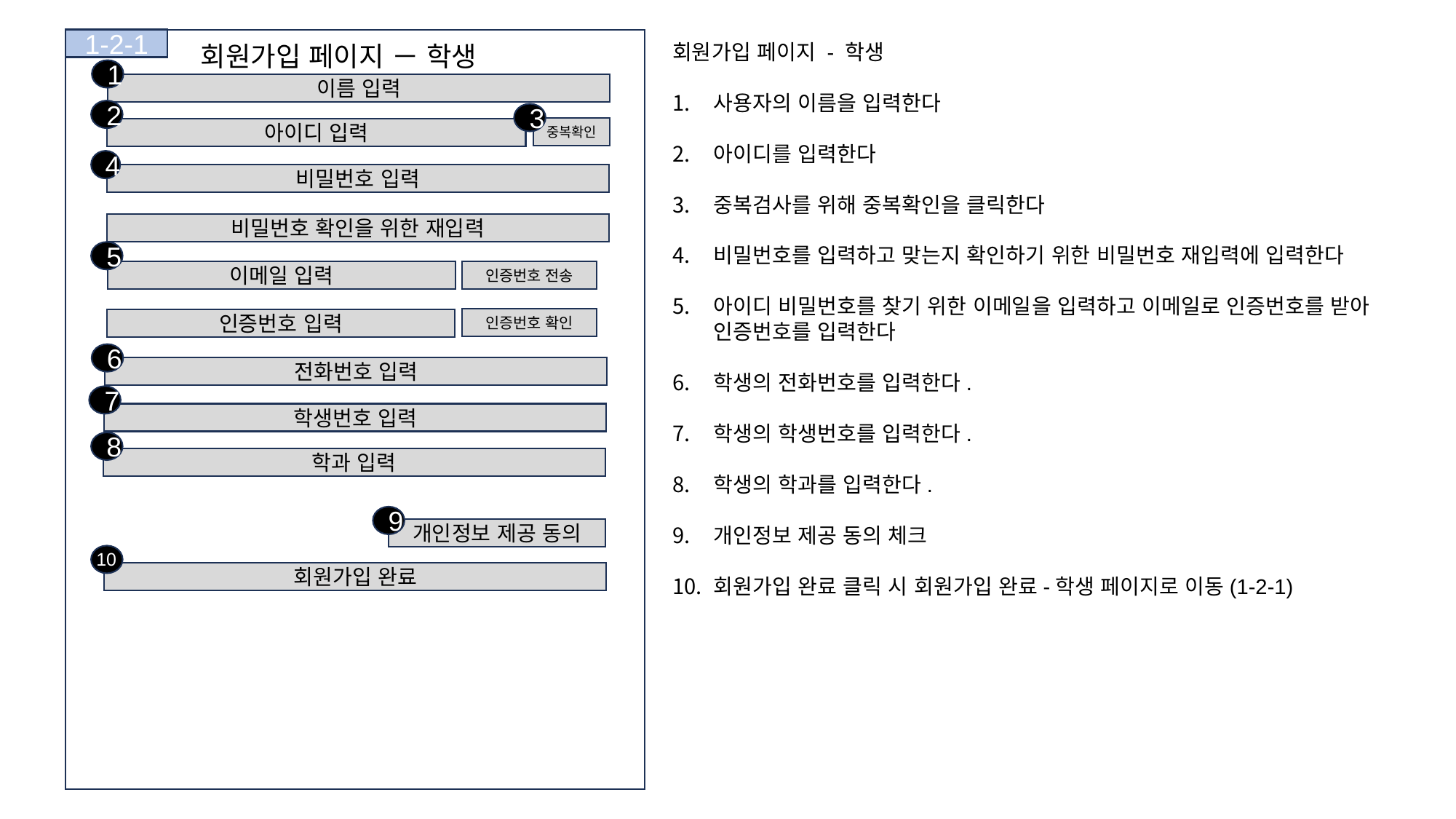

1-2-1

회원가입 페이지 - 학생

사용자의 이름을 입력한다

아이디를 입력한다

중복검사를 위해 중복확인을 클릭한다

비밀번호를 입력하고 맞는지 확인하기 위한 비밀번호 재입력에 입력한다

아이디 비밀번호를 찾기 위한 이메일을 입력하고 이메일로 인증번호를 받아 인증번호를 입력한다

학생의 전화번호를 입력한다.

학생의 학생번호를 입력한다.

학생의 학과를 입력한다.

개인정보 제공 동의 체크

회원가입 완료 클릭 시 회원가입 완료-학생 페이지로 이동(1-2-1)
회원가입 페이지 － 학생
1
이름 입력
2
3
중복확인
아이디 입력
4
비밀번호 입력
비밀번호 확인을 위한 재입력
5
이메일 입력
인증번호 전송
인증번호 확인
인증번호 입력
6
전화번호 입력
7
학생번호 입력
8
학과 입력
9
개인정보 제공 동의
10

회원가입 완료